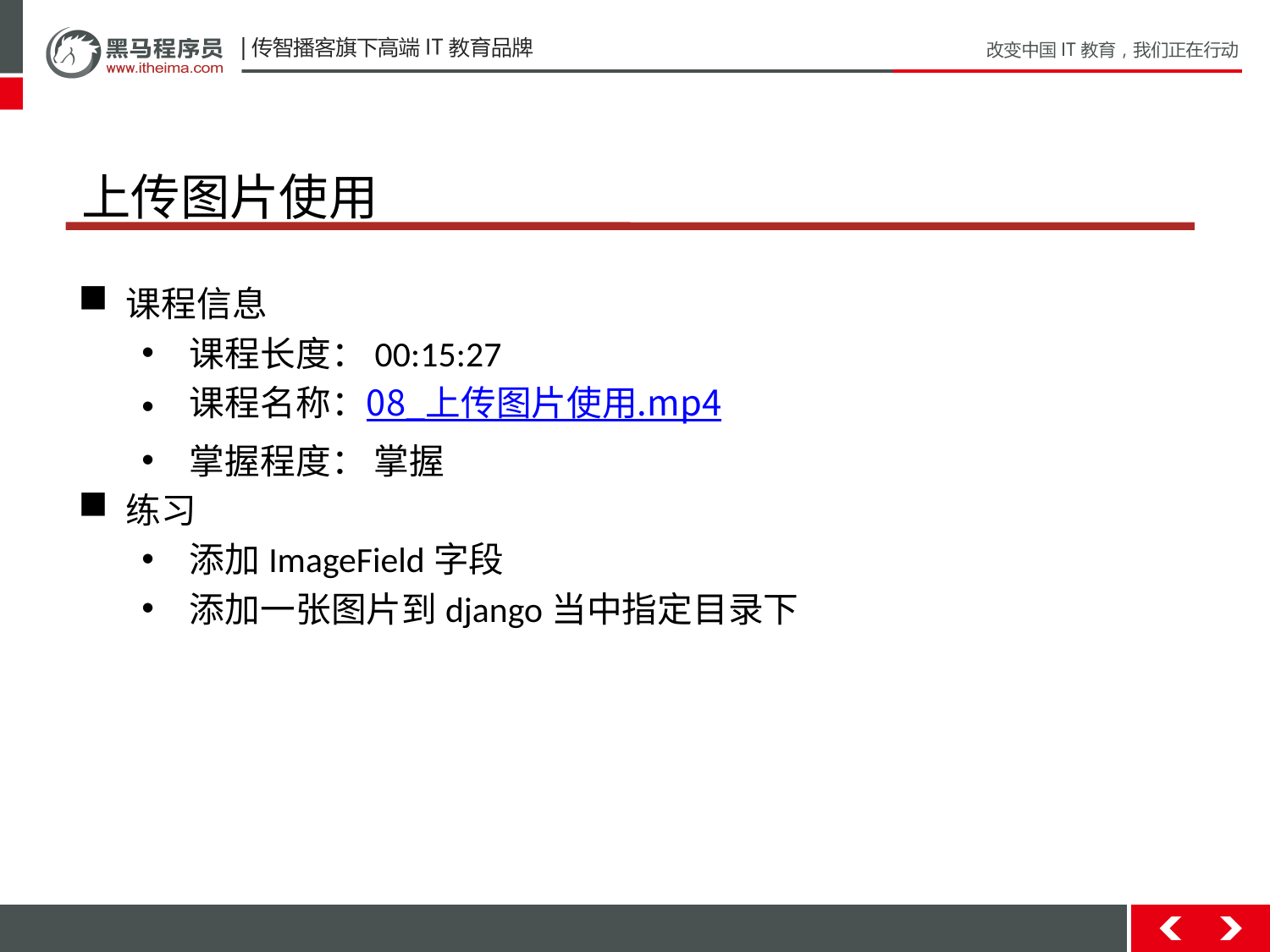

# 上传图片使用

课程信息
课程长度：00:15:27
课程名称：08_上传图片使用.mp4
掌握程度： 掌握
练习
添加ImageField字段
添加一张图片到django当中指定目录下